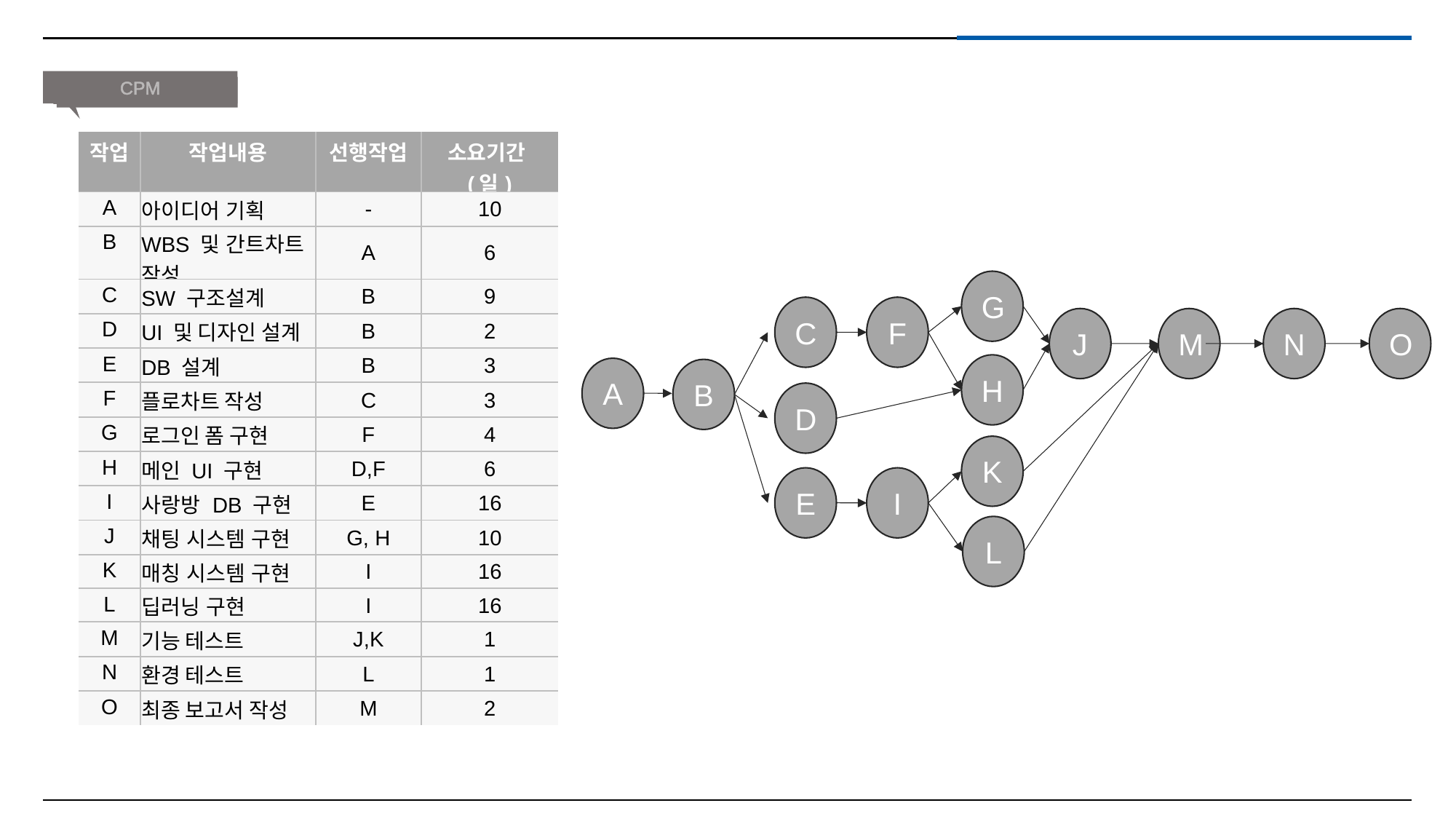

CPM

| 작업 | 작업내용 | 선행작업 | 소요기간(일) |
| --- | --- | --- | --- |
| A | 아이디어 기획 | - | 10 |
| B | WBS 및 간트차트 작성 | A | 6 |
| C | SW 구조설계 | B | 9 |
| D | UI 및 디자인 설계 | B | 2 |
| E | DB 설계 | B | 3 |
| F | 플로차트 작성 | C | 3 |
| G | 로그인 폼 구현 | F | 4 |
| H | 메인 UI 구현 | D,F | 6 |
| I | 사랑방 DB 구현 | E | 16 |
| J | 채팅 시스템 구현 | G, H | 10 |
| K | 매칭 시스템 구현 | I | 16 |
| L | 딥러닝 구현 | I | 16 |
| M | 기능 테스트 | J,K | 1 |
| N | 환경 테스트 | L | 1 |
| O | 최종 보고서 작성 | M | 2 |
G
C
F
J
M
N
O
H
A
B
D
K
E
I
L